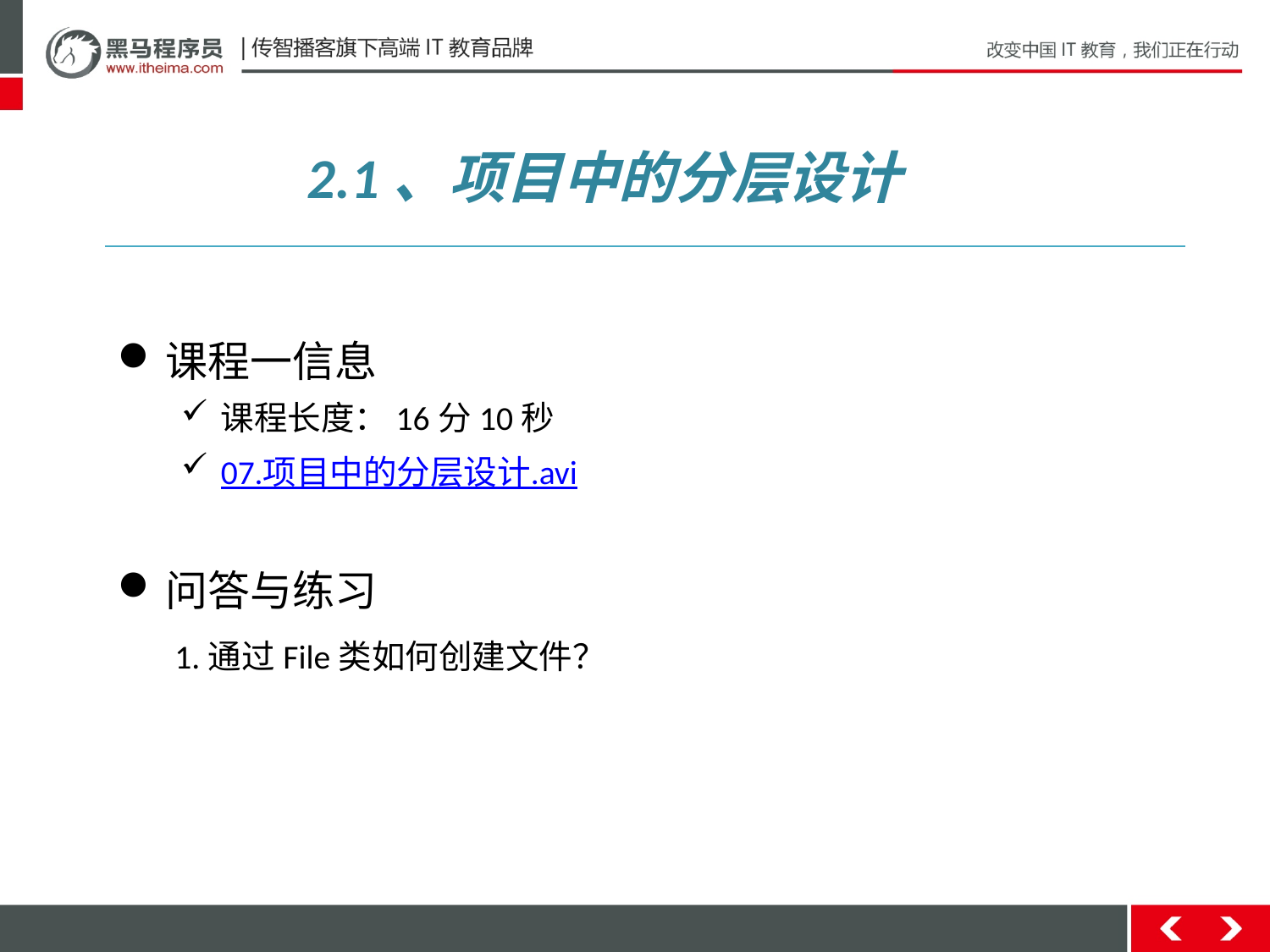

2.1、项目中的分层设计

课程一信息
课程长度：16分10秒
07.项目中的分层设计.avi

问答与练习
      1.通过File类如何创建文件？